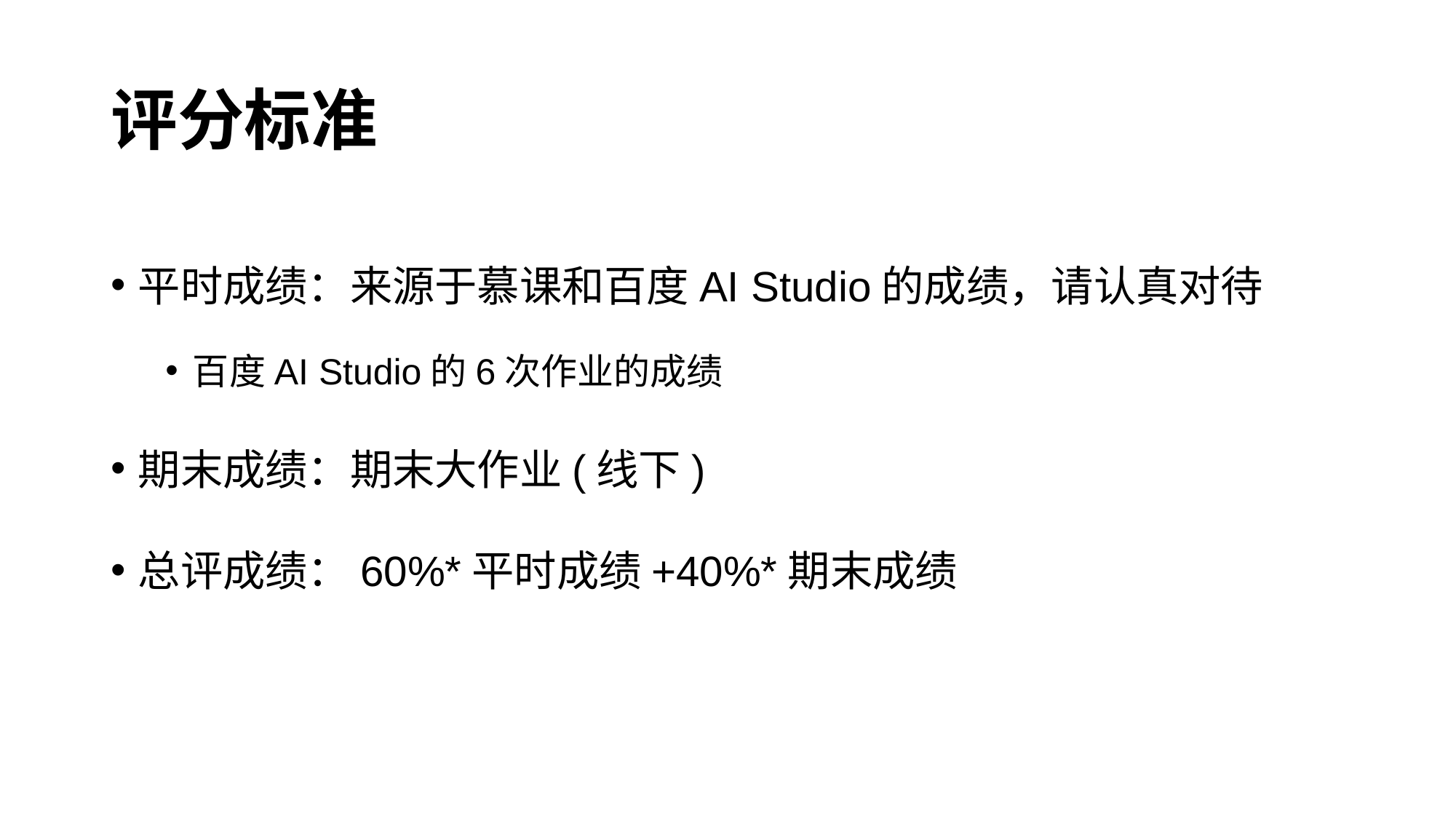

# 评分标准
平时成绩：来源于慕课和百度AI Studio的成绩，请认真对待
百度AI Studio的6次作业的成绩
期末成绩：期末大作业(线下)
总评成绩：60%*平时成绩+40%*期末成绩